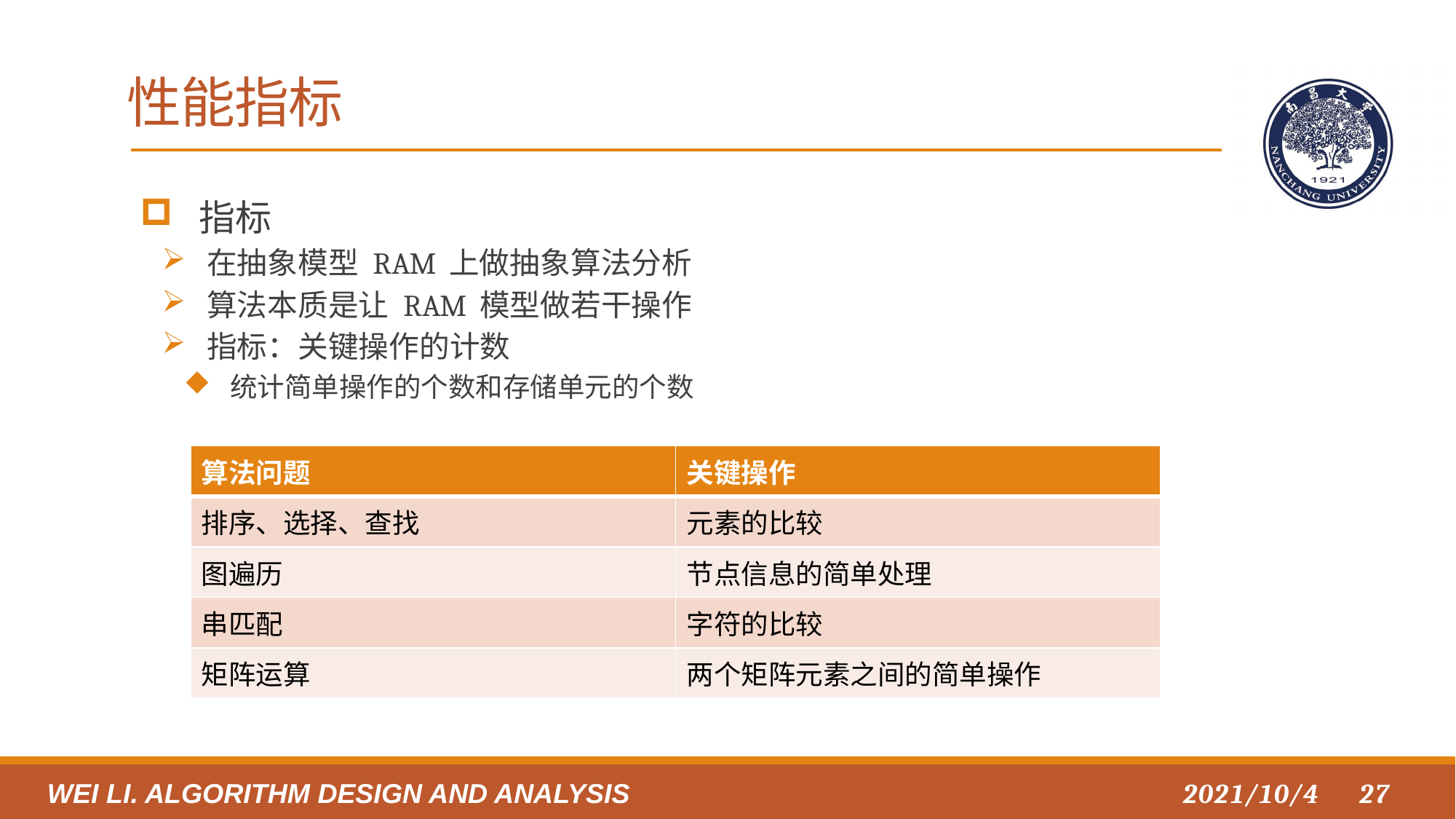

# 性能指标
  指标
  在抽象模型 RAM 上做抽象算法分析
  算法本质是让 RAM 模型做若干操作
  指标：关键操作的计数
  统计简单操作的个数和存储单元的个数

| 算法问题 | 关键操作 |
| --- | --- |
| 排序、选择、查找 | 元素的比较 |
| 图遍历 | 节点信息的简单处理 |
| 串匹配 | 字符的比较 |
| 矩阵运算 | 两个矩阵元素之间的简单操作 |
Wei li. ALGORITHM DESIGN AND ANALYSIS
2021/10/4
27